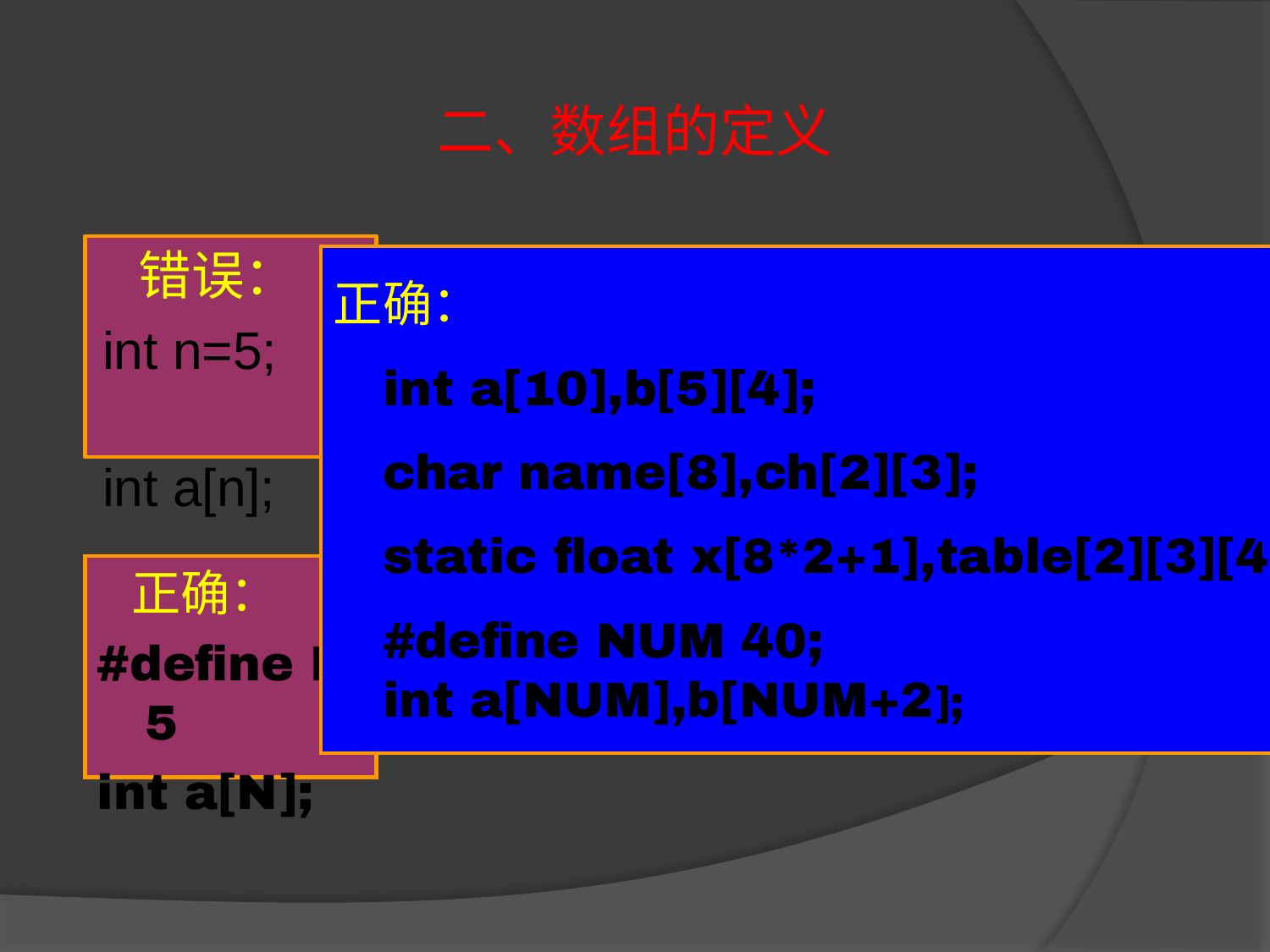

# 二、数组的定义

  错误：
int n=5;
int a[n];
正确：
   int a[10],b[5][4];
   char name[8],ch[2][3];
   static float x[8*2+1],table[2][3][4];
   #define NUM 40;
   int a[NUM],b[NUM+2];
  正确：
#define N 5
int a[N];